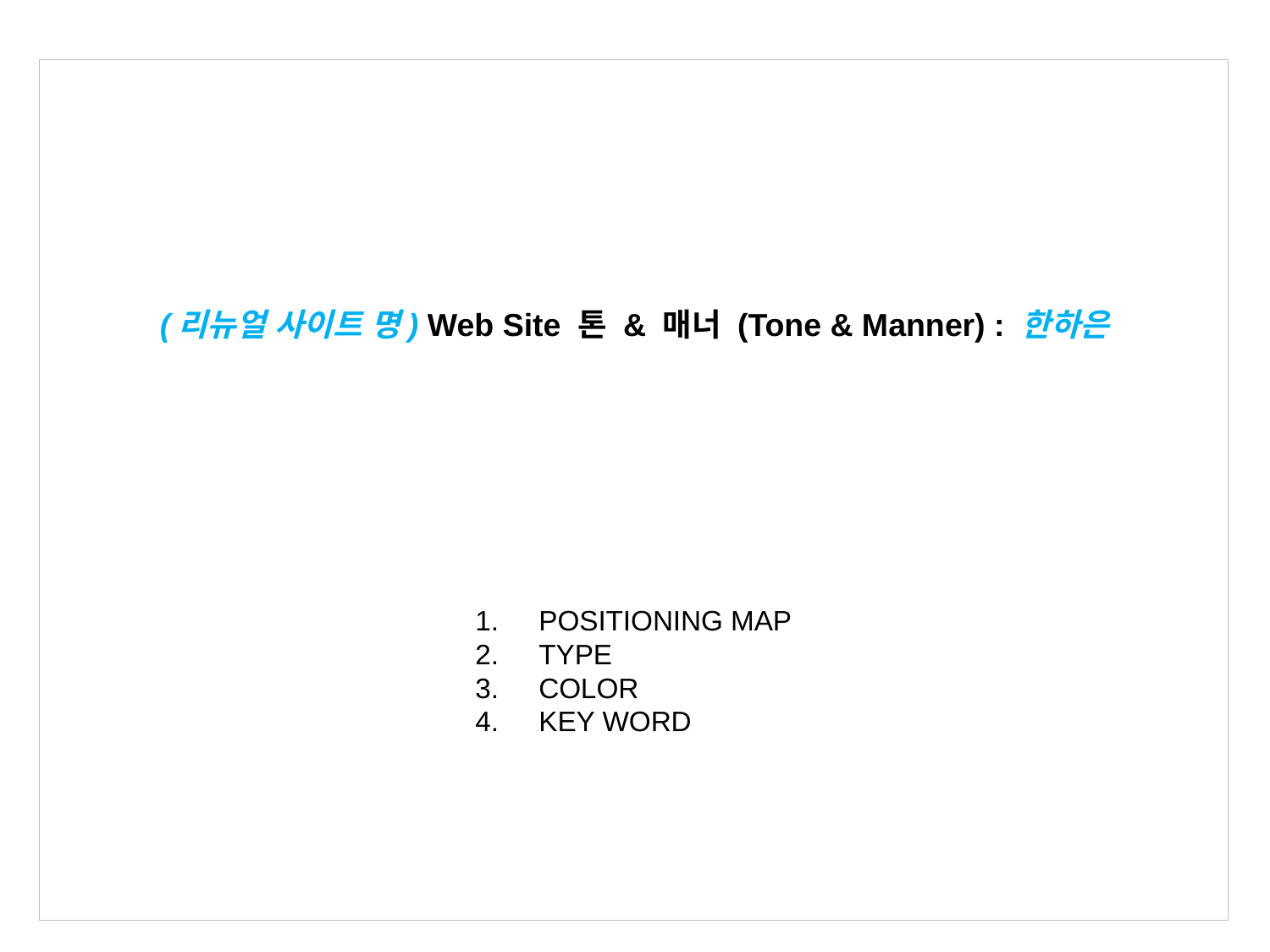

(리뉴얼 사이트 명) Web Site 톤 & 매너 (Tone & Manner) : 한하은
POSITIONING MAP
TYPE
COLOR
KEY WORD